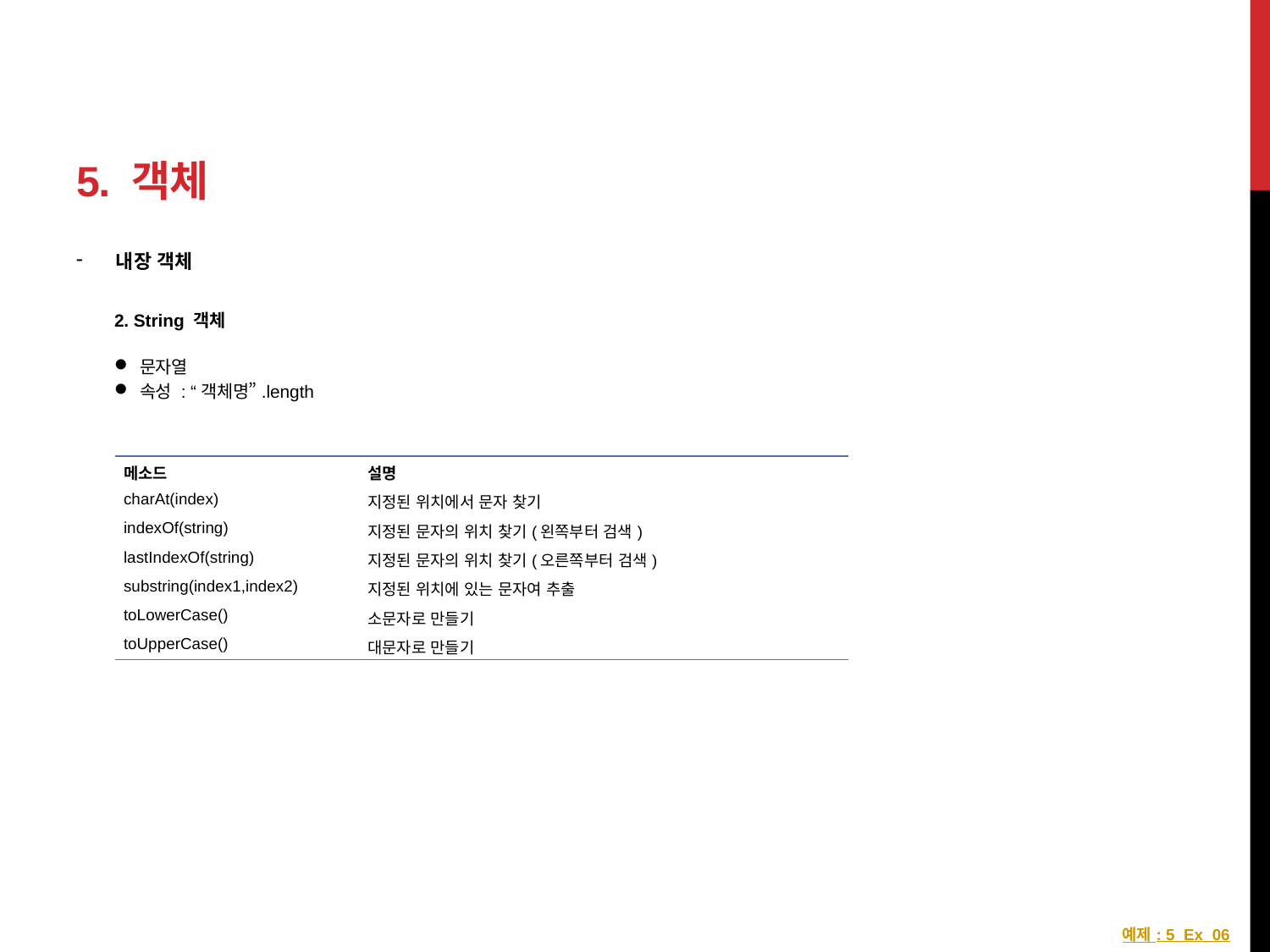

# 5. 객체
내장 객체

2. String 객체

문자열
속성 : “객체명”.length

| 메소드 | 설명 |
| --- | --- |
| charAt(index) | 지정된 위치에서 문자 찾기 |
| indexOf(string) | 지정된 문자의 위치 찾기(왼쪽부터 검색) |
| lastIndexOf(string) | 지정된 문자의 위치 찾기(오른쪽부터 검색) |
| substring(index1,index2) | 지정된 위치에 있는 문자여 추출 |
| toLowerCase() | 소문자로 만들기 |
| toUpperCase() | 대문자로 만들기 |
예제 : 5_Ex_06